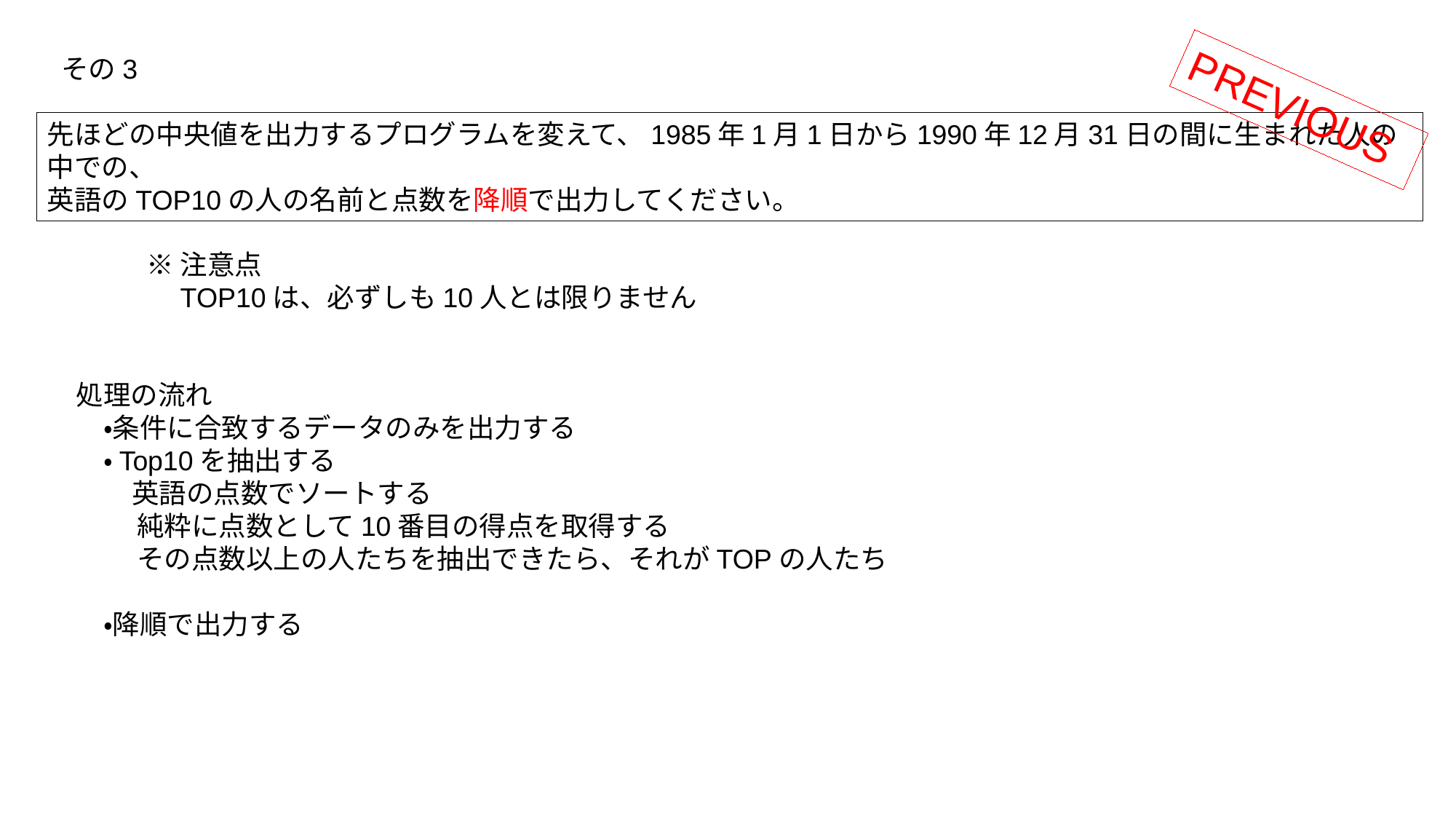

その3
PREVIOUS
先ほどの中央値を出力するプログラムを変えて、1985年1月1日から1990年12月31日の間に生まれた人の中での、
英語のTOP10の人の名前と点数を降順で出力してください。
※注意点
　TOP10は、必ずしも10人とは限りません
処理の流れ
　・条件に合致するデータのみを出力する
　・Top10を抽出する
        英語の点数でソートする
　　 純粋に点数として10番目の得点を取得する
　　 その点数以上の人たちを抽出できたら、それがTOPの人たち

　・降順で出力する